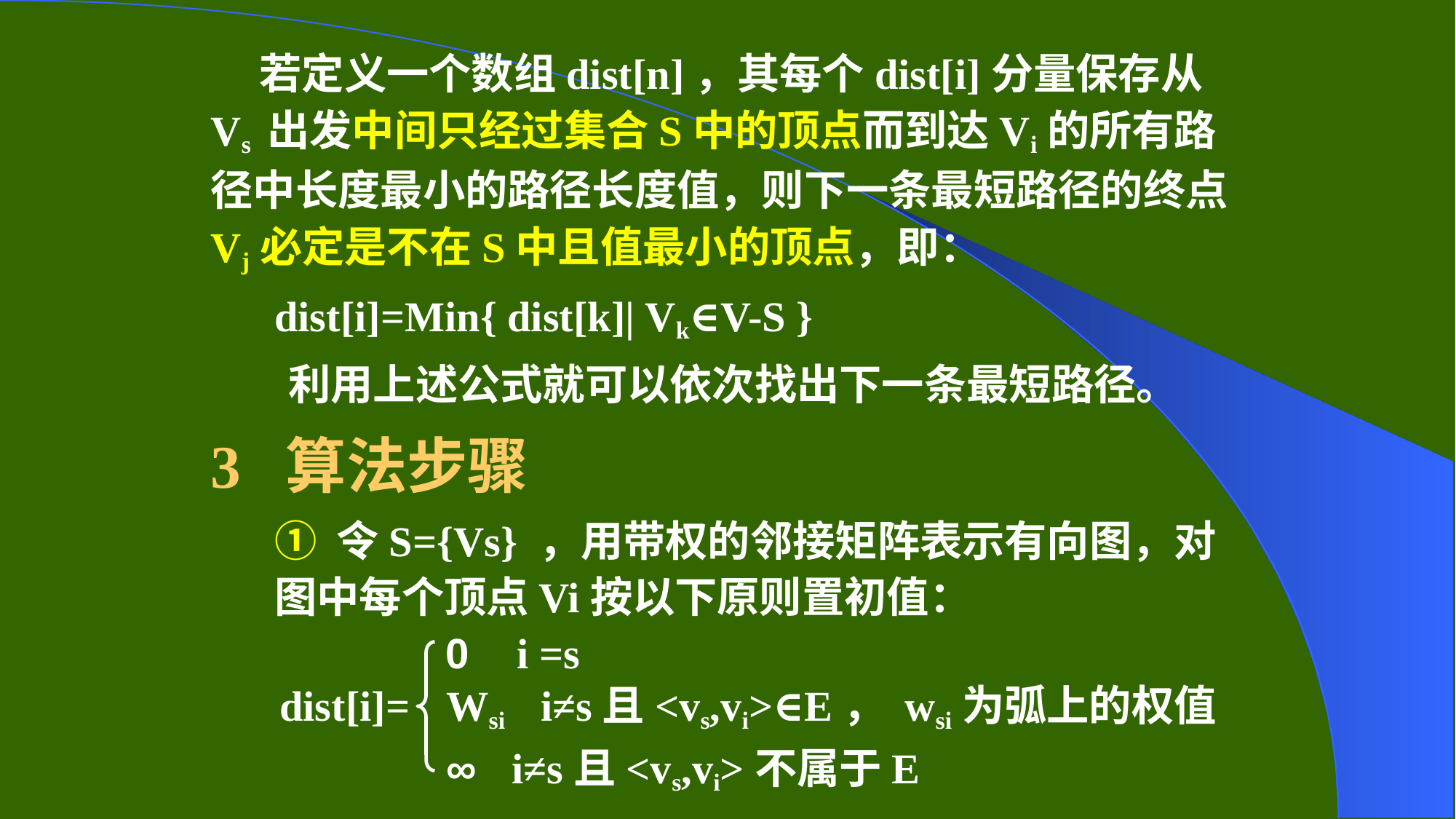

若定义一个数组dist[n]，其每个dist[i]分量保存从Vs 出发中间只经过集合S中的顶点而到达Vi的所有路径中长度最小的路径长度值，则下一条最短路径的终点Vj必定是不在S中且值最小的顶点，即：
dist[i]=Min{ dist[k]| Vk∈V-S }
       利用上述公式就可以依次找出下一条最短路径。
3  算法步骤
① 令S={Vs} ，用带权的邻接矩阵表示有向图，对图中每个顶点Vi按以下原则置初值：
0    i =s

dist[i]=
Wsi     i≠s且<vs,vi>∈E， wsi为弧上的权值
∞   i≠s且<vs,vi>不属于E